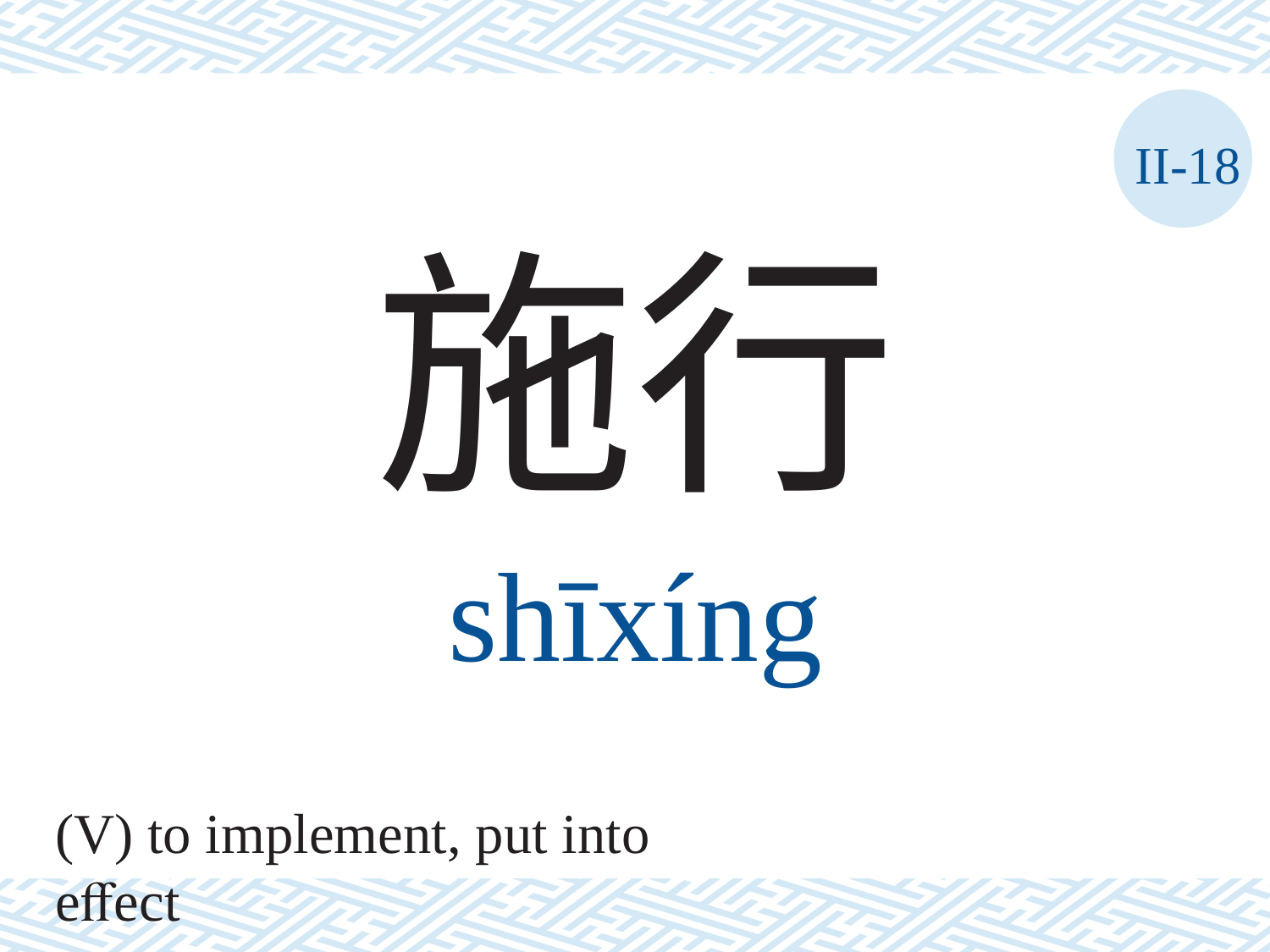

II-18
施行
shīxíng
(V) to implement, put into eﬀect